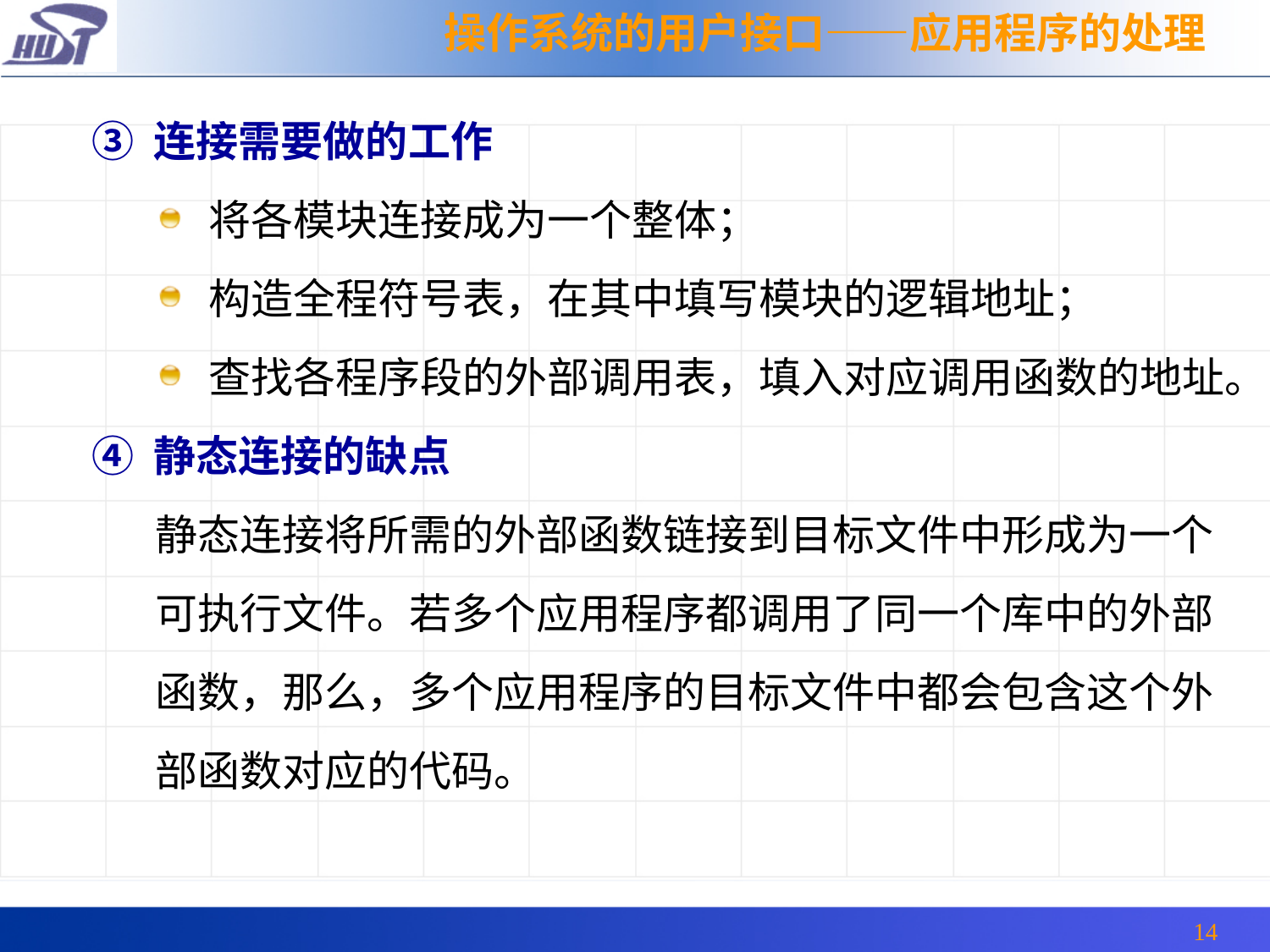

操作系统的用户接口——应用程序的处理
③ 连接需要做的工作
将各模块连接成为一个整体；
构造全程符号表，在其中填写模块的逻辑地址；
查找各程序段的外部调用表，填入对应调用函数的地址。
④ 静态连接的缺点
静态连接将所需的外部函数链接到目标文件中形成为一个
可执行文件。若多个应用程序都调用了同一个库中的外部
函数，那么，多个应用程序的目标文件中都会包含这个外
部函数对应的代码。
14